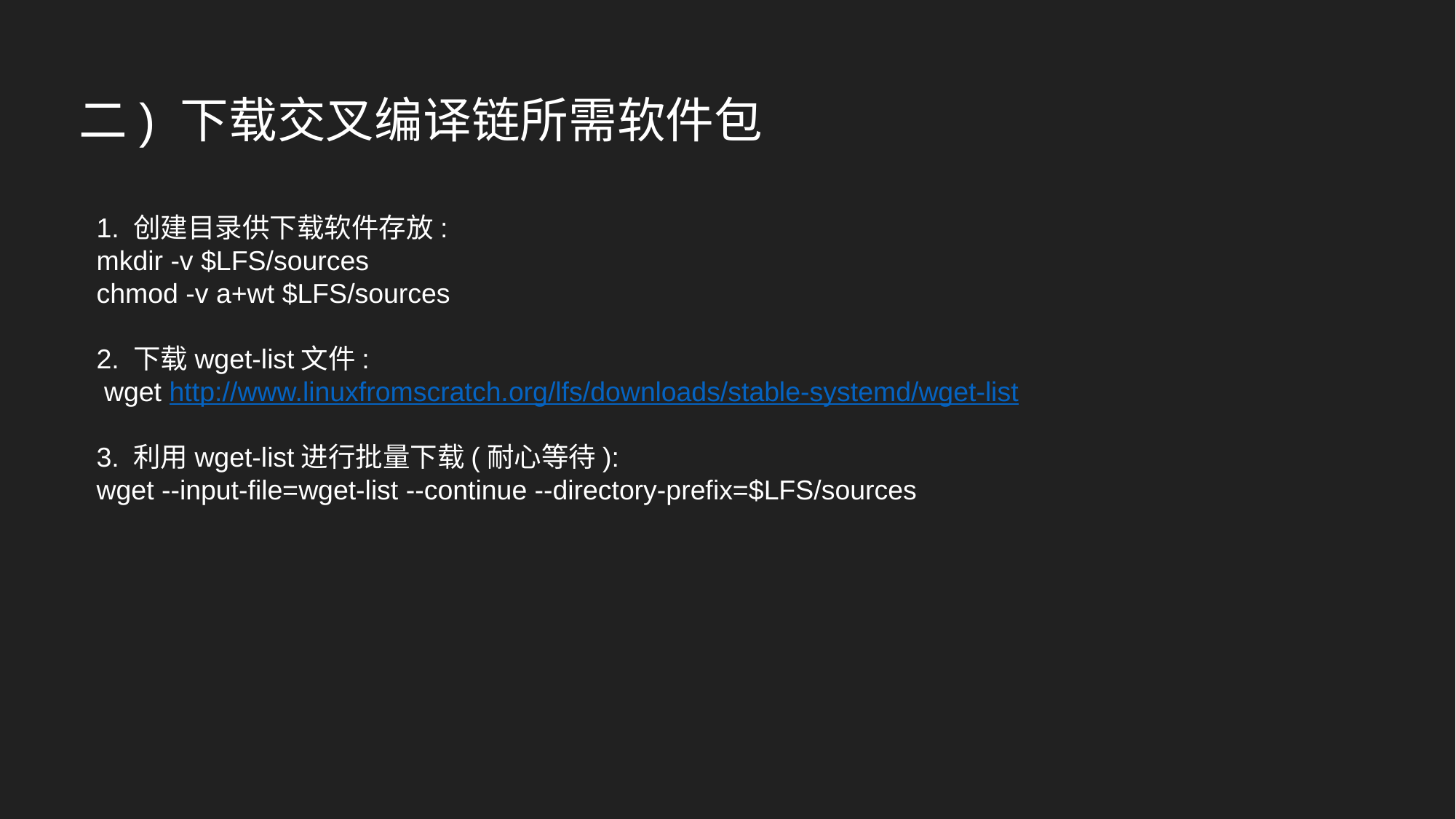

二) 下载交叉编译链所需软件包

1. 创建目录供下载软件存放:
mkdir -v $LFS/sources
chmod -v a+wt $LFS/sources

2. 下载wget-list文件:
 wget http://www.linuxfromscratch.org/lfs/downloads/stable-systemd/wget-list

3. 利用wget-list进行批量下载(耐心等待):
wget --input-file=wget-list --continue --directory-prefix=$LFS/sources